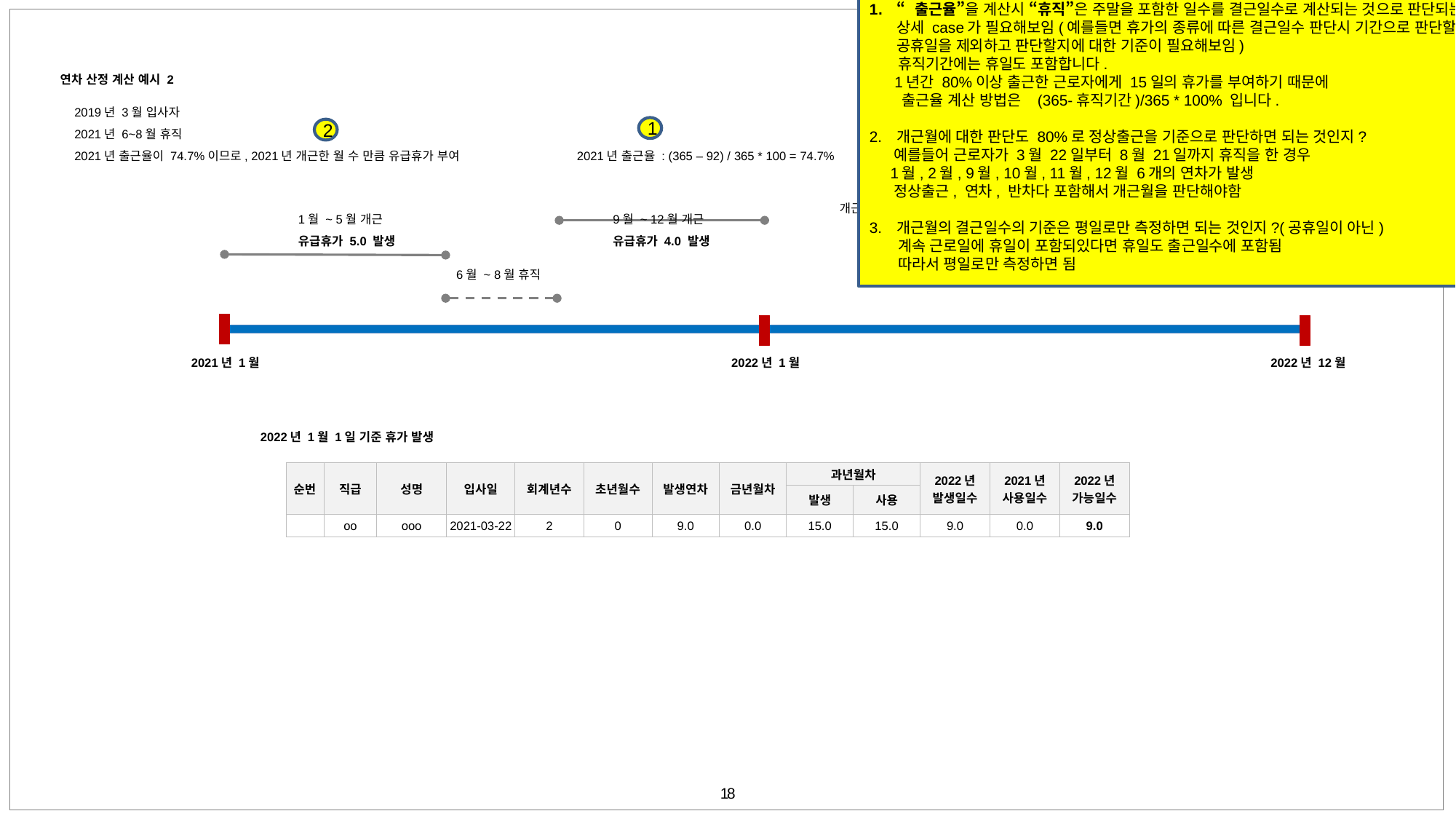

“출근율”을 계산시 “휴직”은 주말을 포함한 일수를 결근일수로 계산되는 것으로 판단되는데 상세 case가 필요해보임(예를들면 휴가의 종류에 따른 결근일수 판단시 기간으로 판단할지 공휴일을 제외하고 판단할지에 대한 기준이 필요해보임)
      휴직기간에는 휴일도 포함합니다.
      1년간 80%이상 출근한 근로자에게 15일의 휴가를 부여하기 때문에
       출근율 계산 방법은   (365-휴직기간)/365 * 100% 입니다.

개근월에 대한 판단도 80%로 정상출근을 기준으로 판단하면 되는 것인지?
     예를들어 근로자가 3월 22일부터 8월 21일까지 휴직을 한 경우
     1월, 2월, 9월, 10월, 11월, 12월 6개의 연차가 발생
     정상출근, 연차, 반차다 포함해서 개근월을 판단해야함

개근월의 결근일수의 기준은 평일로만 측정하면 되는 것인지?(공휴일이 아닌)
      계속 근로일에 휴일이 포함되있다면 휴일도 출근일수에 포함됨
      따라서 평일로만 측정하면 됨

연차 산정 계산 예시 2
2019년 3월 입사자
2021년 6~8월 휴직
2021년 출근율이 74.7%이므로, 2021년 개근한 월 수 만큼 유급휴가 부여
1
2
2021년 출근율 : (365 – 92) / 365 * 100 = 74.7%
개근할 월 수 만큼 총 9.0 연차 발생
1월 ~ 5월 개근
유급휴가 5.0 발생
9월 ~ 12월 개근
유급휴가 4.0 발생
6월 ~ 8월 휴직

2021년 1월
2022년 1월

2022년 12월
2022년 1월 1일 기준 휴가 발생
| 순번 | 직급 | 성명 | 입사일 | 회계년수 | 초년월수 | 발생연차 | 금년월차 | 과년월차 |  | 2022년 발생일수 | 2021년 사용일수 | 2022년 가능일수 |
| --- | --- | --- | --- | --- | --- | --- | --- | --- | --- | --- | --- | --- |
|  |  |  |  |  |  |  |  | 발생 | 사용 |  |  |  |
|  | oo | ooo | 2021-03-22 | 2 | 0 | 9.0 | 0.0 | 15.0 | 15.0 | 9.0 | 0.0 | 9.0 |